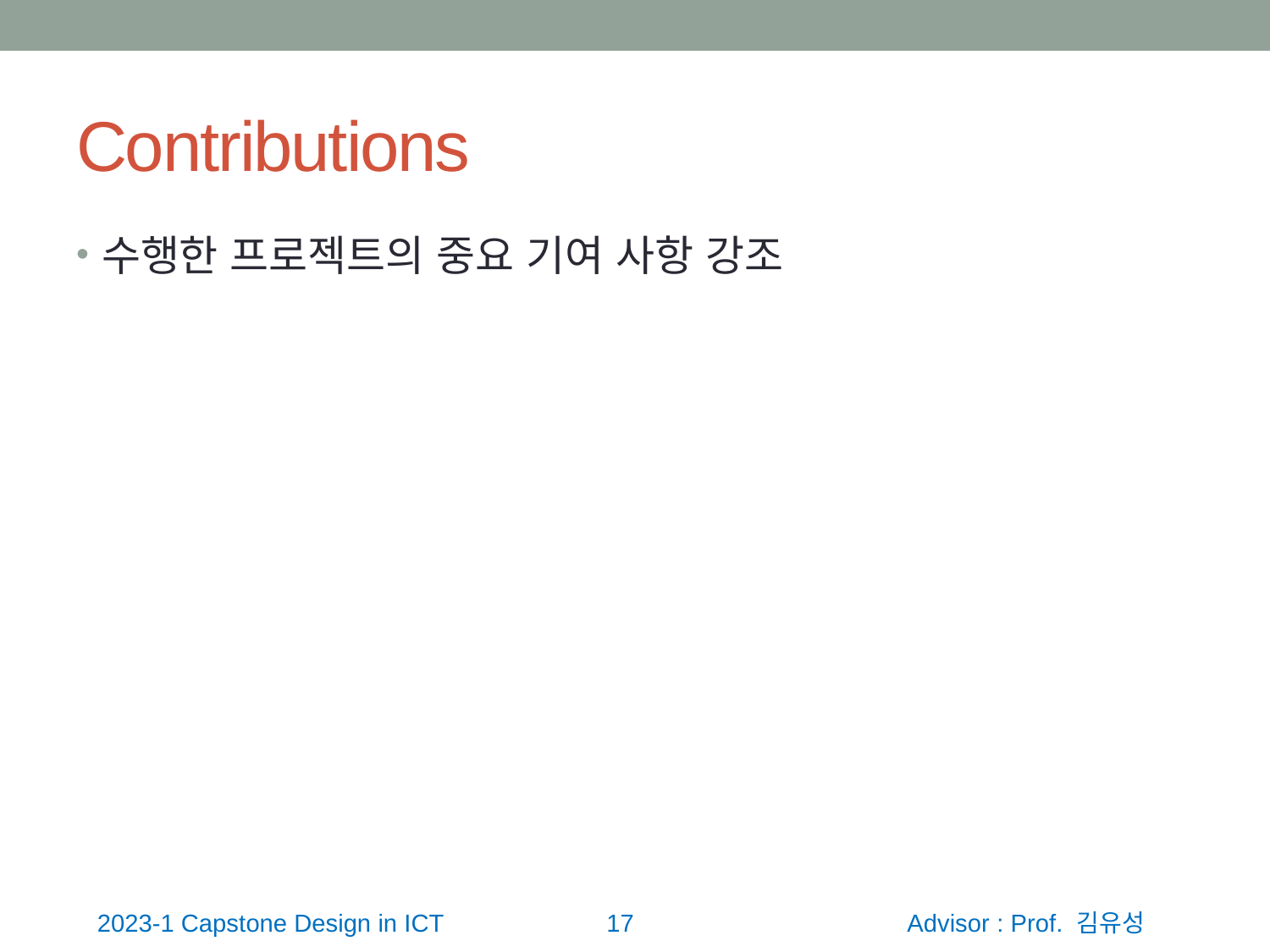

# Contributions
수행한 프로젝트의 중요 기여 사항 강조